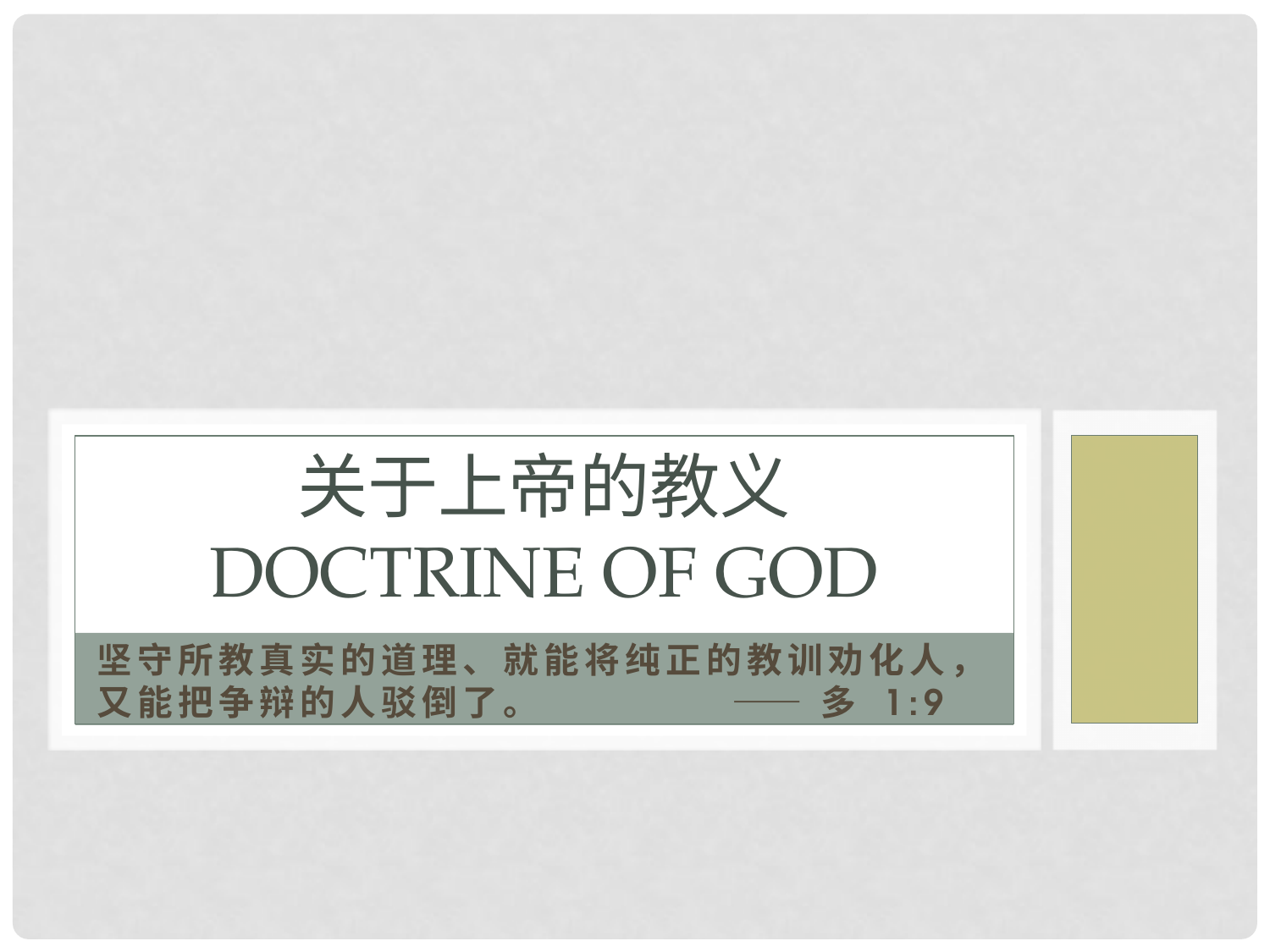

# 关于上帝的教义 Doctrine of God
坚守所教真实的道理、就能将纯正的教训劝化人，又能把争辩的人驳倒了。		—— 多 1:9